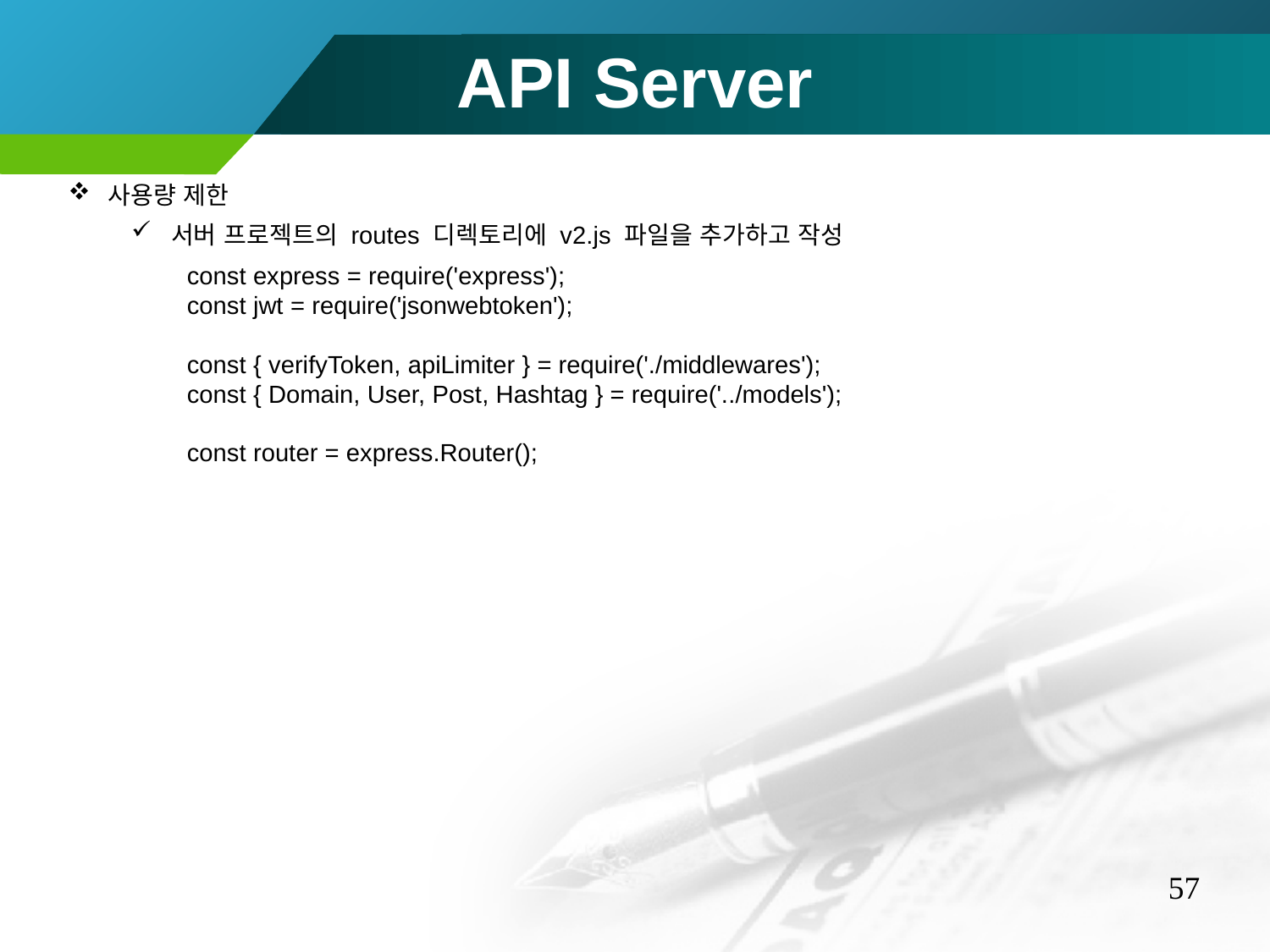

API Server
사용량 제한
서버 프로젝트의 routes 디렉토리에 v2.js 파일을 추가하고 작성
const express = require('express');
const jwt = require('jsonwebtoken');

const { verifyToken, apiLimiter } = require('./middlewares');
const { Domain, User, Post, Hashtag } = require('../models');

const router = express.Router();

57